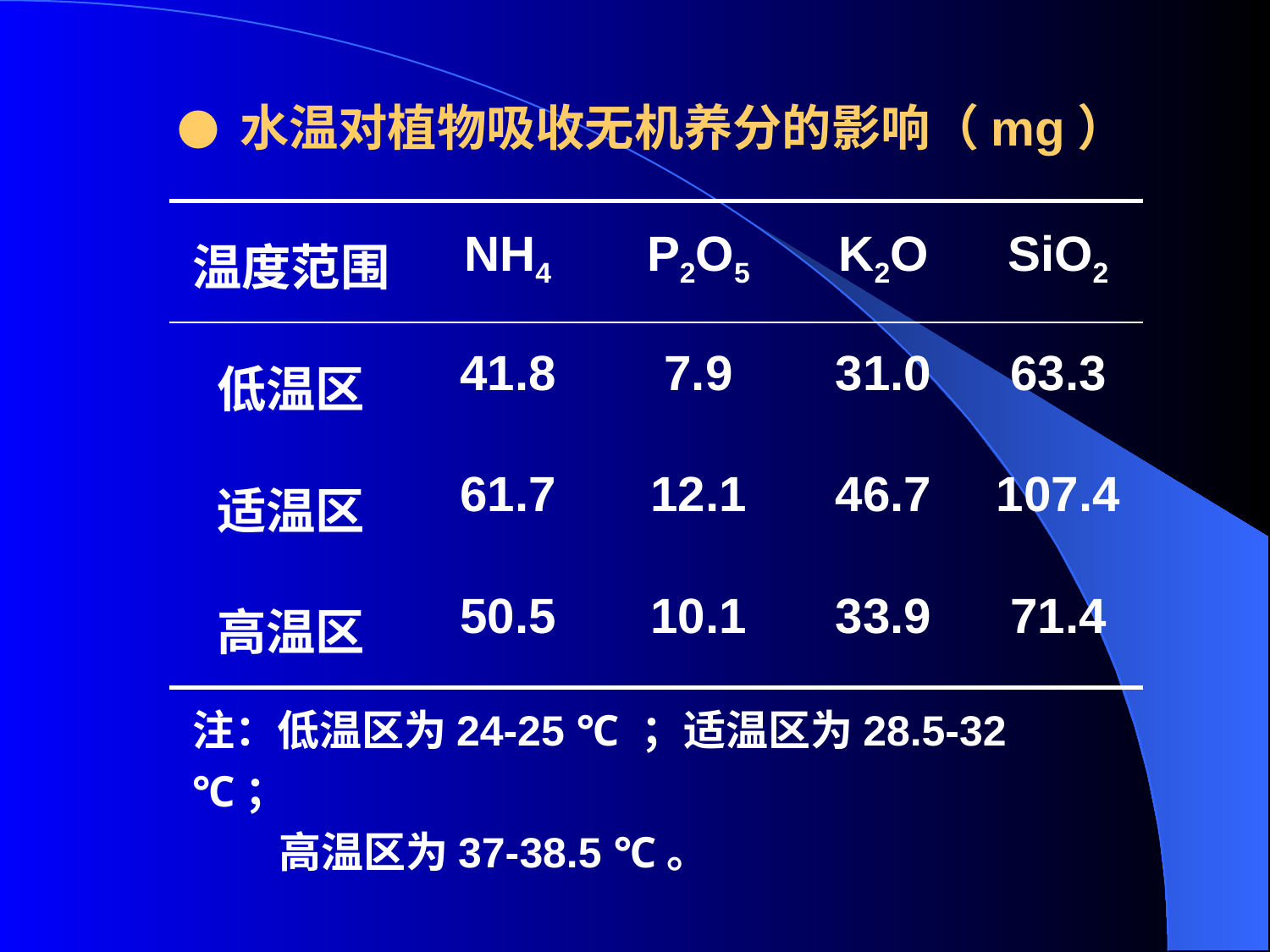

● 水温对植物吸收无机养分的影响（mg）
| 温度范围 | NH4 | P2O5 | K2O | SiO2 |
| --- | --- | --- | --- | --- |
| 低温区 | 41.8 | 7.9 | 31.0 | 63.3 |
| 适温区 | 61.7 | 12.1 | 46.7 | 107.4 |
| 高温区 | 50.5 | 10.1 | 33.9 | 71.4 |
注：低温区为24-25 ℃ ；适温区为28.5-32 ℃；
        高温区为37-38.5 ℃。